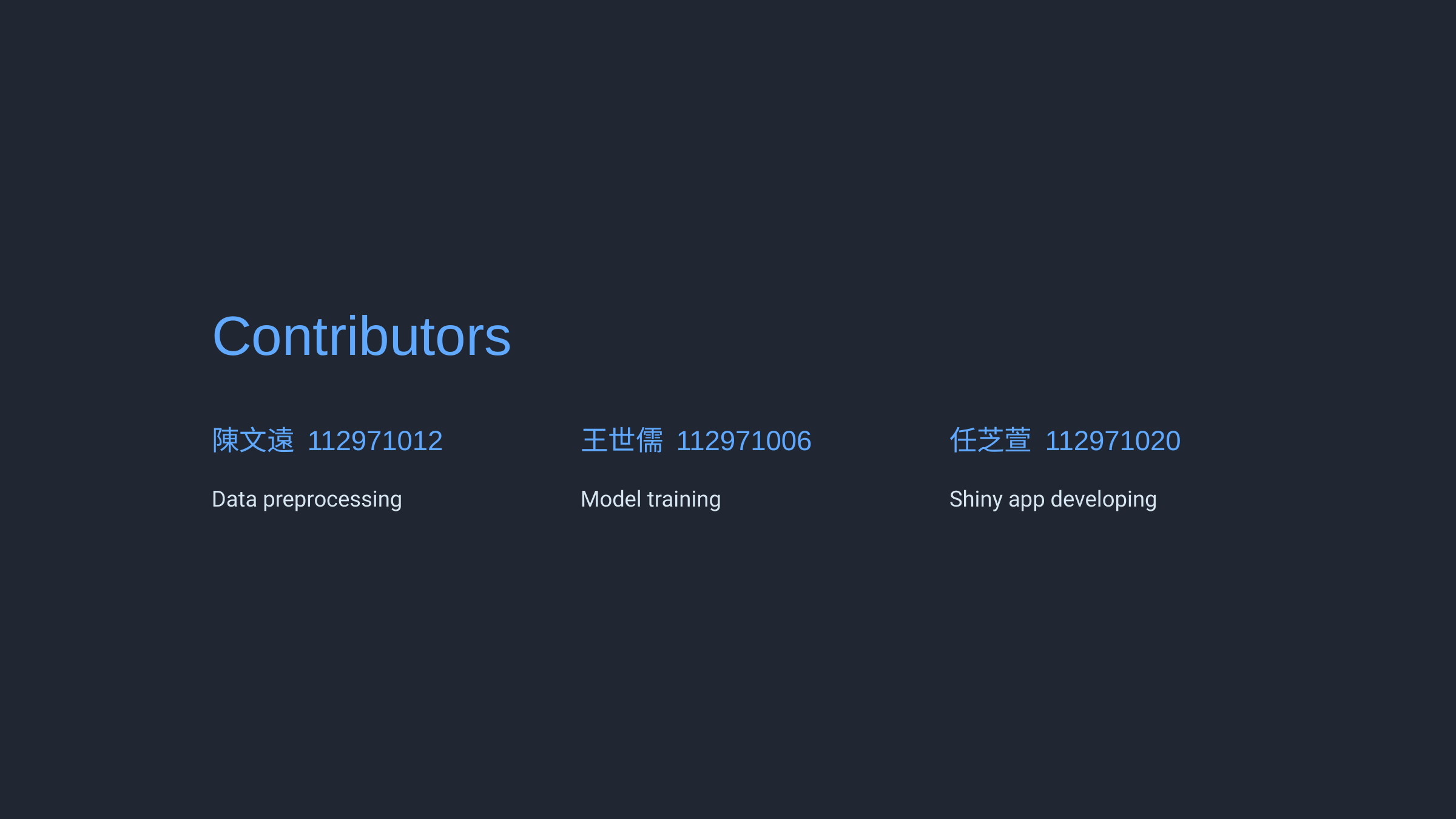

Contributors
陳文遠 112971012
王世儒 112971006
任芝萱 112971020
Data preprocessing
Model training
Shiny app developing